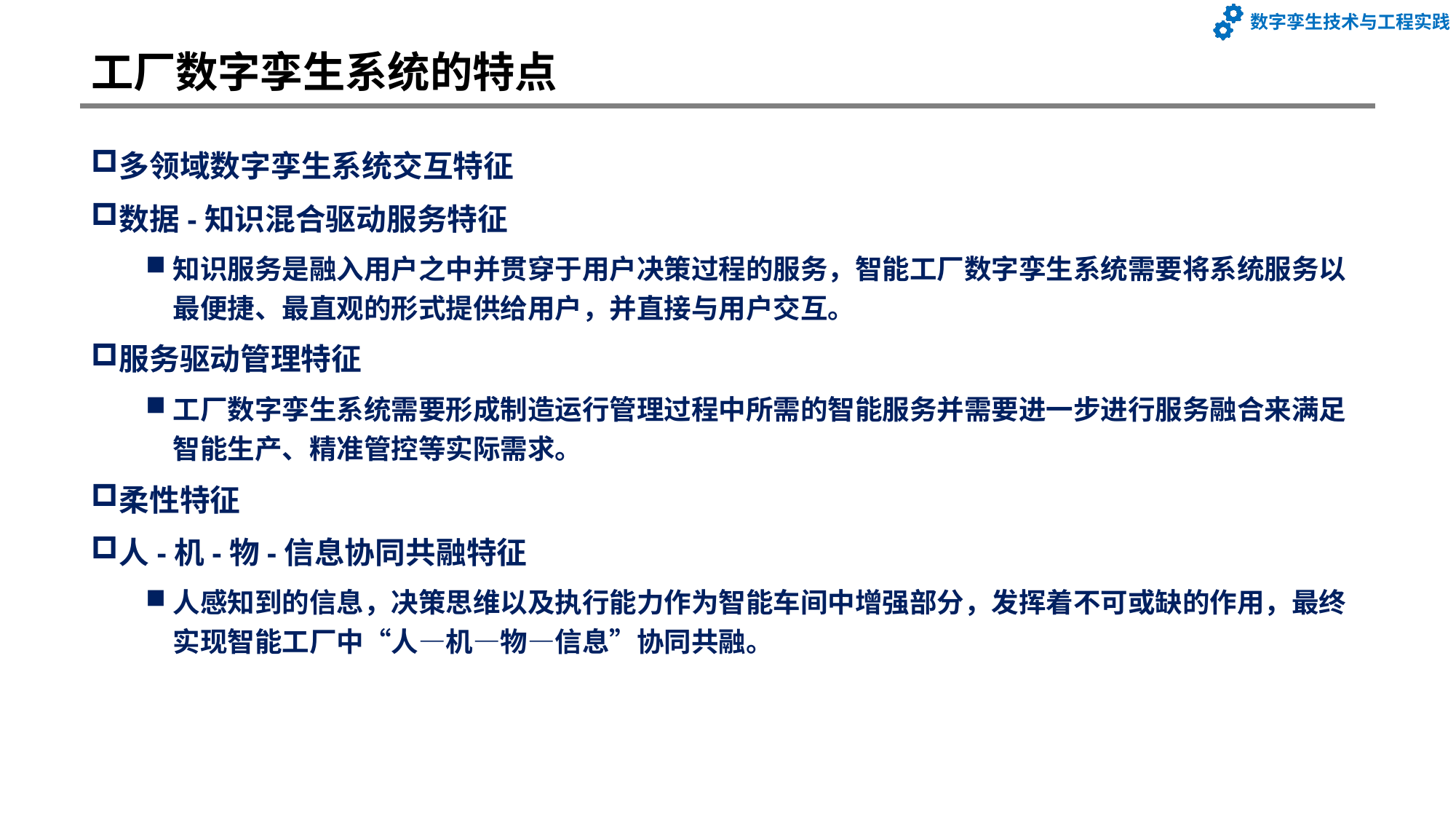

# 工厂数字孪生系统的特点
多领域数字孪生系统交互特征
数据-知识混合驱动服务特征
知识服务是融入用户之中并贯穿于用户决策过程的服务，智能工厂数字孪生系统需要将系统服务以最便捷、最直观的形式提供给用户，并直接与用户交互。
服务驱动管理特征
工厂数字孪生系统需要形成制造运行管理过程中所需的智能服务并需要进一步进行服务融合来满足智能生产、精准管控等实际需求。
柔性特征
人-机-物-信息协同共融特征
人感知到的信息，决策思维以及执行能力作为智能车间中增强部分，发挥着不可或缺的作用，最终实现智能工厂中“人—机—物—信息”协同共融。